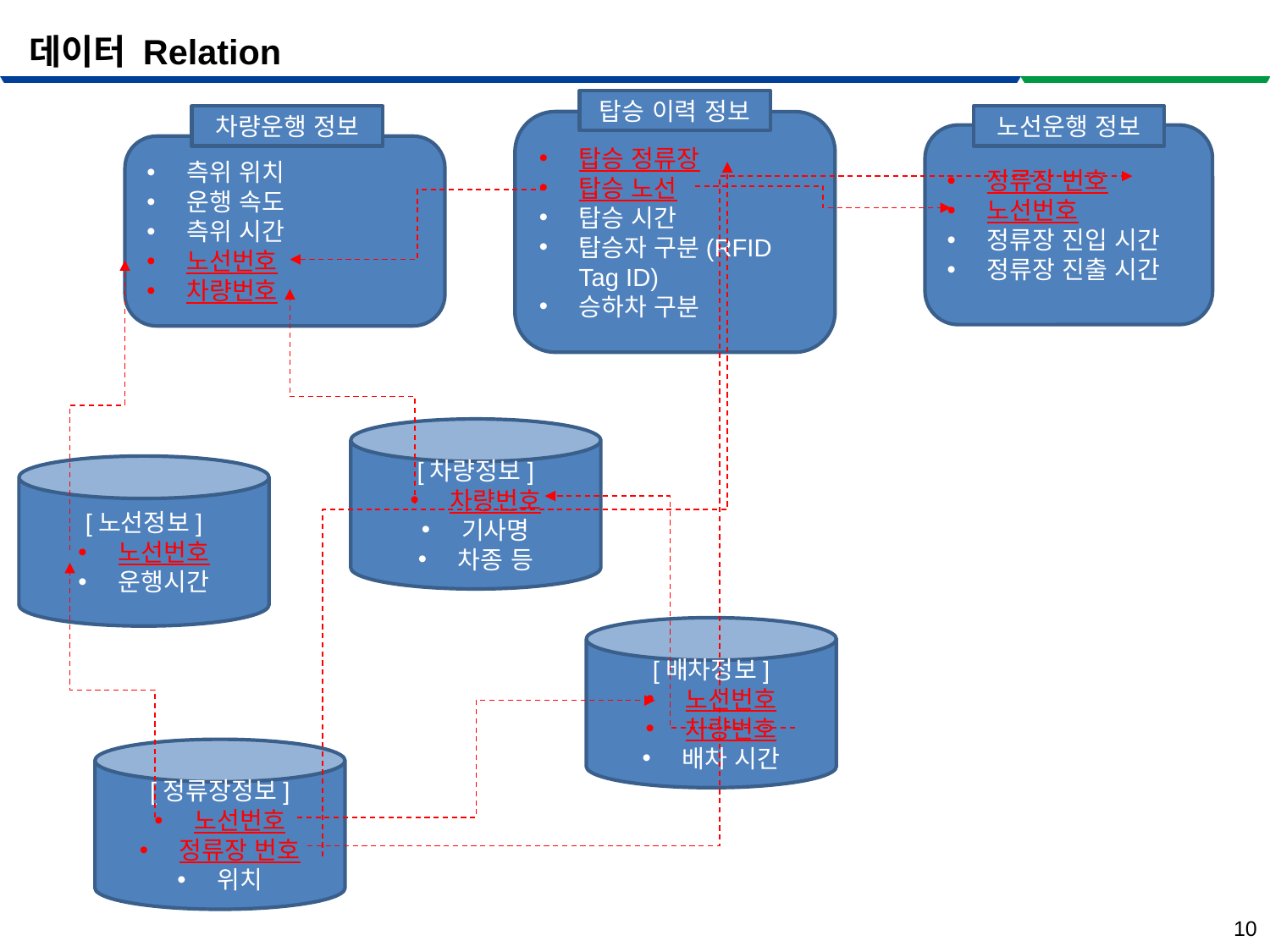

# 데이터 Relation
탑승 이력 정보
차량운행 정보
노선운행 정보
탑승 정류장
탑승 노선
탑승 시간
탑승자 구분(RFID Tag ID)
승하차 구분
정류장 번호
노선번호
정류장 진입 시간
정류장 진출 시간
측위 위치
운행 속도
측위 시간
노선번호
차량번호
[차량정보]
차량번호
기사명
차종 등
[노선정보]
노선번호
운행시간
[배차정보]
노선번호
차량번호
배차 시간
[정류장정보]
노선번호
정류장 번호
위치